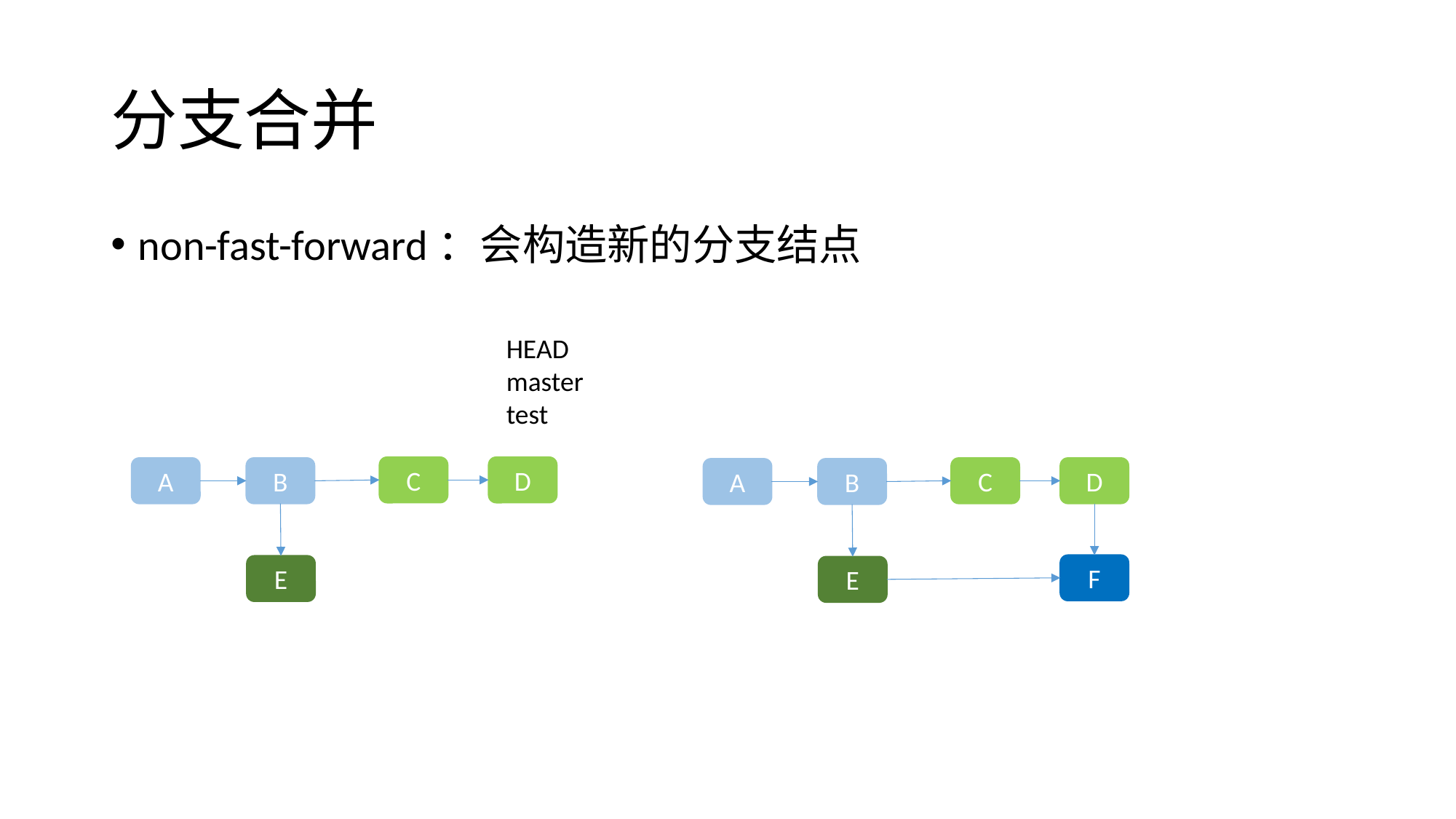

# 分支合并
non-fast-forward：会构造新的分支结点

HEAD
master
test
C
D
A
B
C
D
A
B
F
E
E